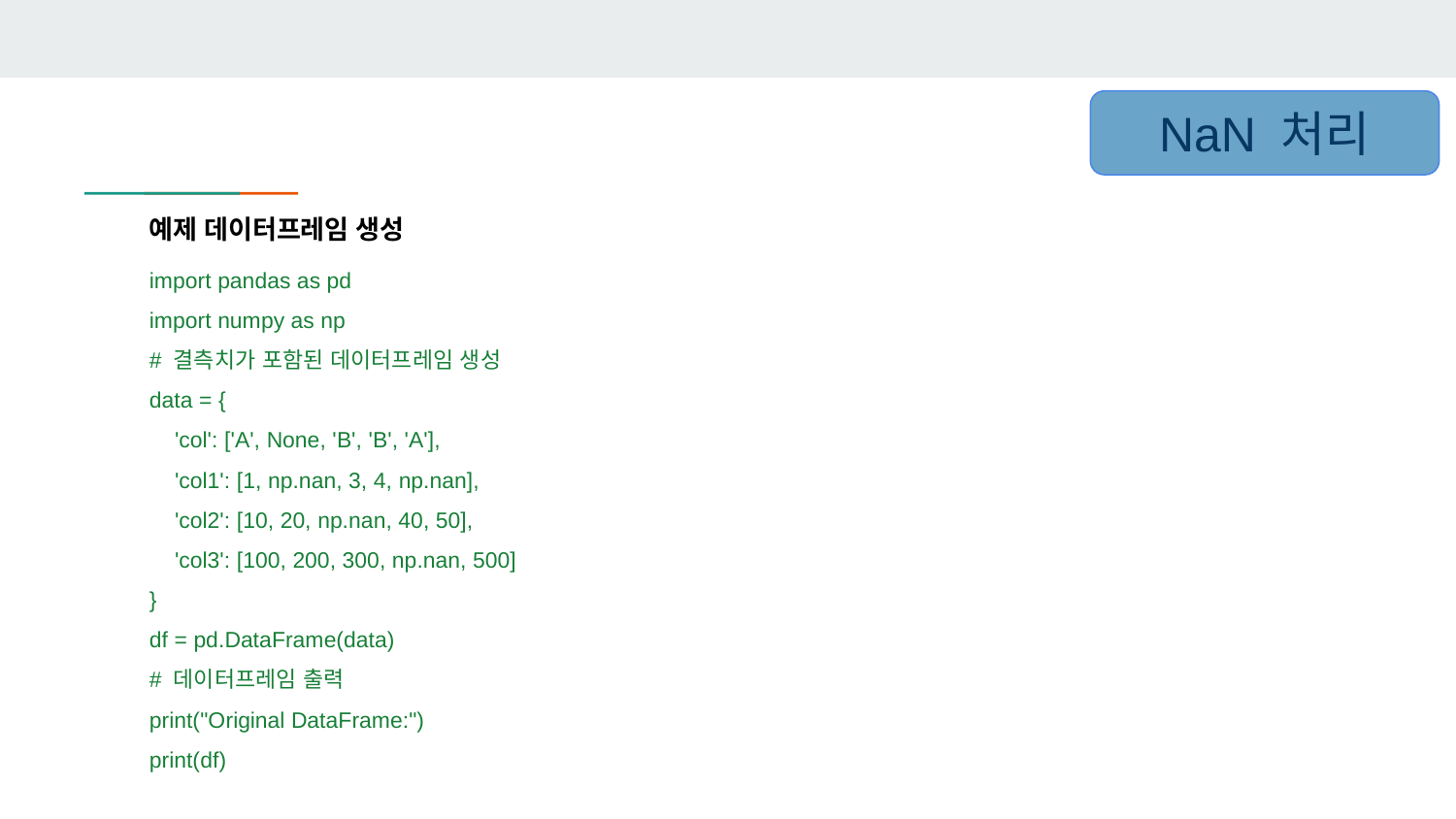

NaN 처리
예제 데이터프레임 생성
import pandas as pd
import numpy as np
# 결측치가 포함된 데이터프레임 생성
data = {
    'col': ['A', None, 'B', 'B', 'A'],
    'col1': [1, np.nan, 3, 4, np.nan],
    'col2': [10, 20, np.nan, 40, 50],
    'col3': [100, 200, 300, np.nan, 500]
}
df = pd.DataFrame(data)
# 데이터프레임 출력
print("Original DataFrame:")
print(df)